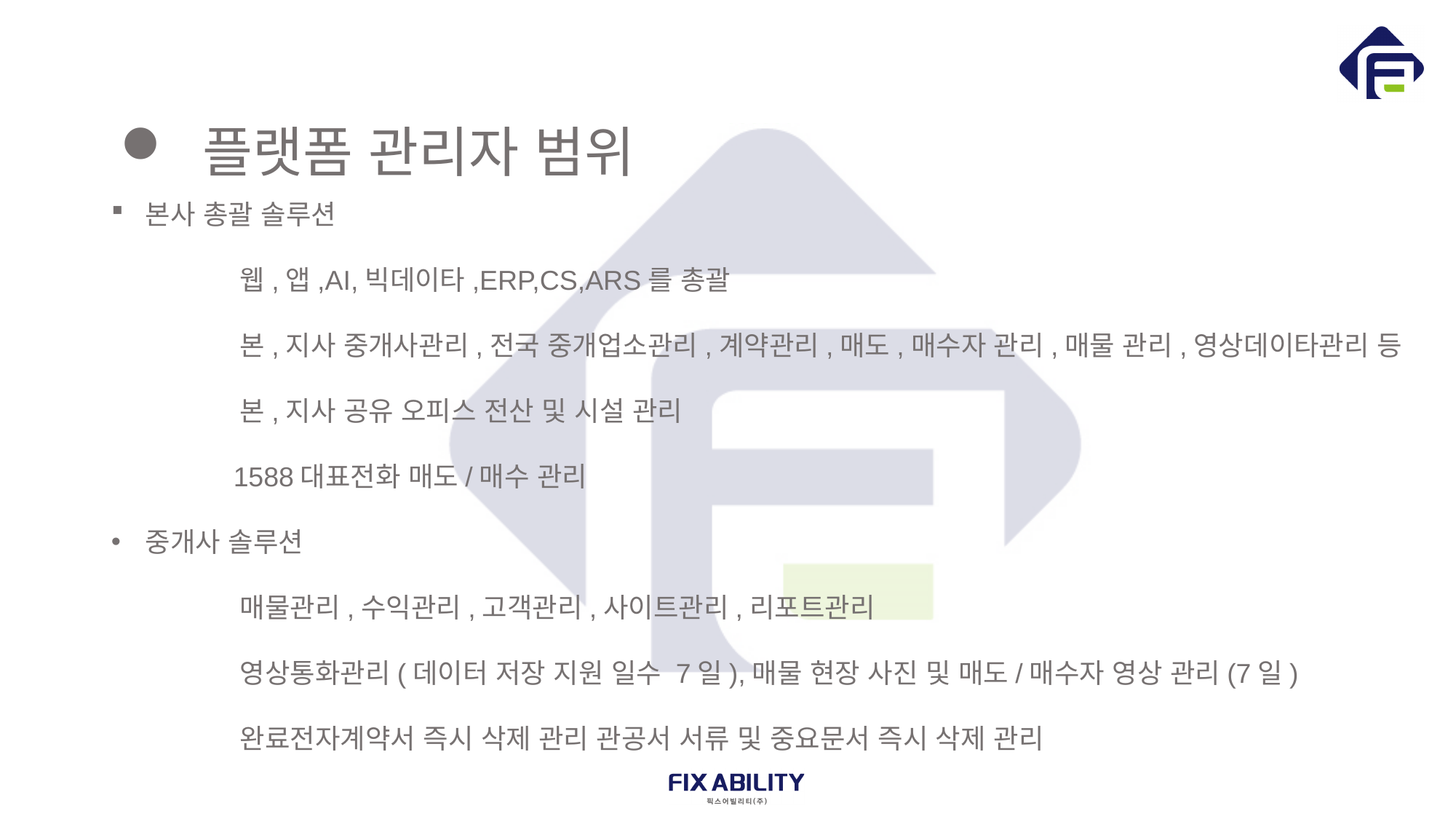

플랫폼 관리자 범위
본사 총괄 솔루션

                웹,앱,AI,빅데이타,ERP,CS,ARS를 총괄

                본,지사 중개사관리,전국 중개업소관리,계약관리,매도,매수자 관리,매물 관리,영상데이타관리 등

                본,지사 공유 오피스 전산 및 시설 관리

                1588대표전화 매도/매수 관리

중개사 솔루션

                매물관리,수익관리,고객관리,사이트관리,리포트관리

                영상통화관리(데이터 저장 지원 일수 7일),매물 현장 사진 및 매도/매수자 영상 관리(7일)

                완료전자계약서 즉시 삭제 관리 관공서 서류 및 중요문서 즉시 삭제 관리